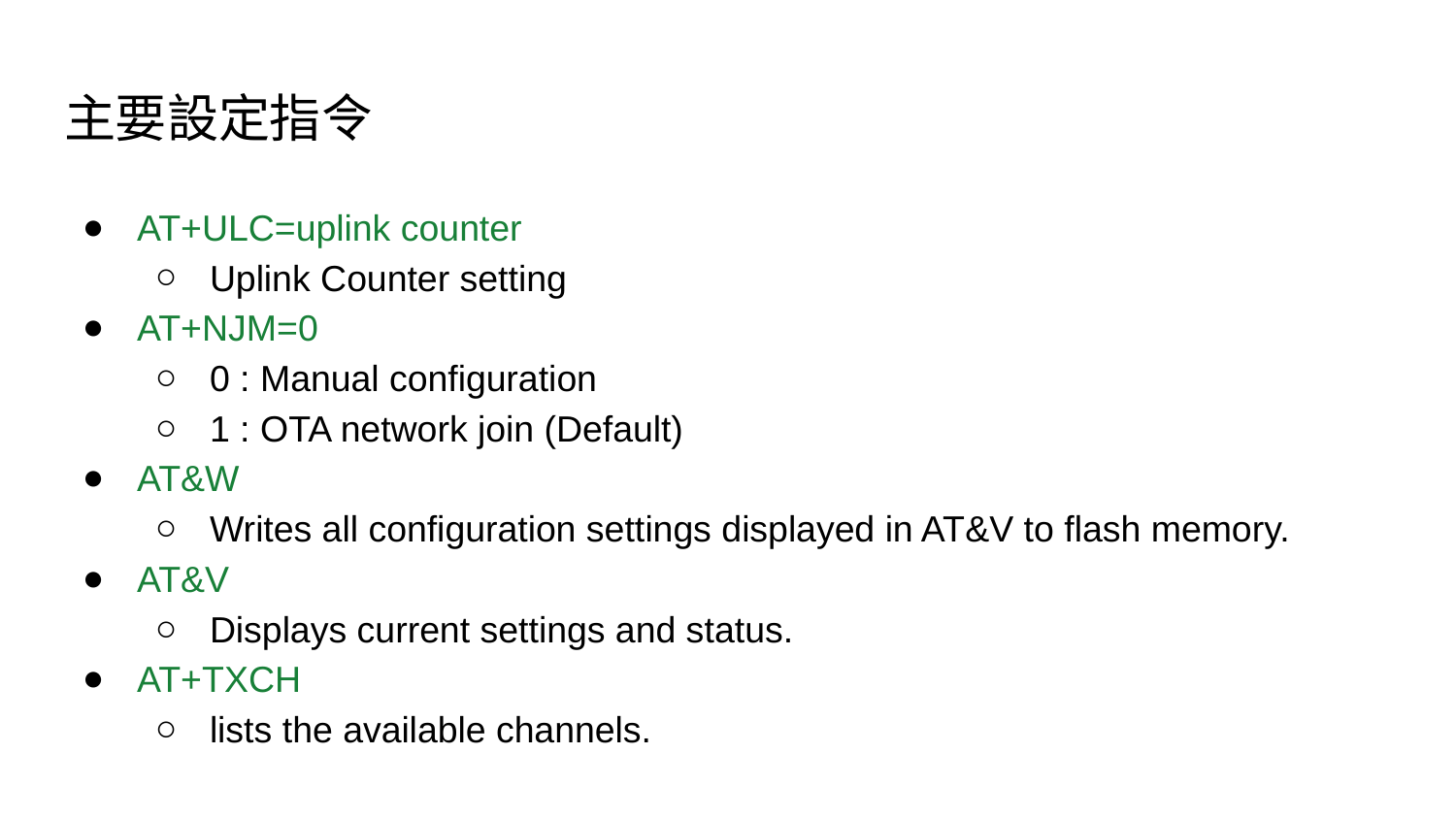

# 主要設定指令
AT+ULC=uplink counter
Uplink Counter setting
AT+NJM=0
0 : Manual configuration
1 : OTA network join (Default)
AT&W
Writes all configuration settings displayed in AT&V to flash memory.
AT&V
Displays current settings and status.
AT+TXCH
lists the available channels.